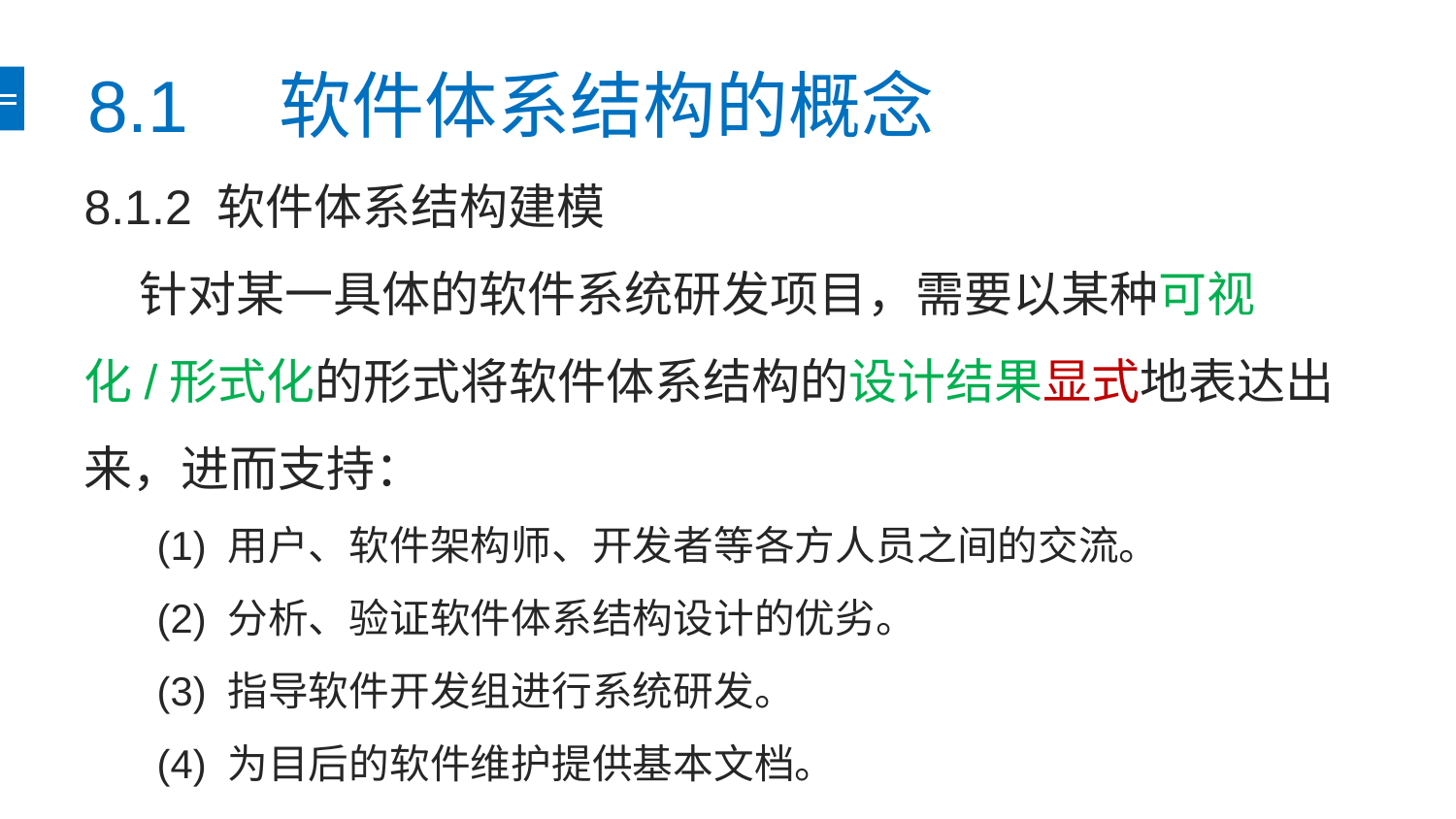

# 8.1　软件体系结构的概念
8.1.2 软件体系结构建模
    针对某一具体的软件系统研发项目，需要以某种可视化/形式化的形式将软件体系结构的设计结果显式地表达出来，进而支持：
(1) 用户、软件架构师、开发者等各方人员之间的交流。
(2) 分析、验证软件体系结构设计的优劣。
(3) 指导软件开发组进行系统研发。
(4) 为目后的软件维护提供基本文档。